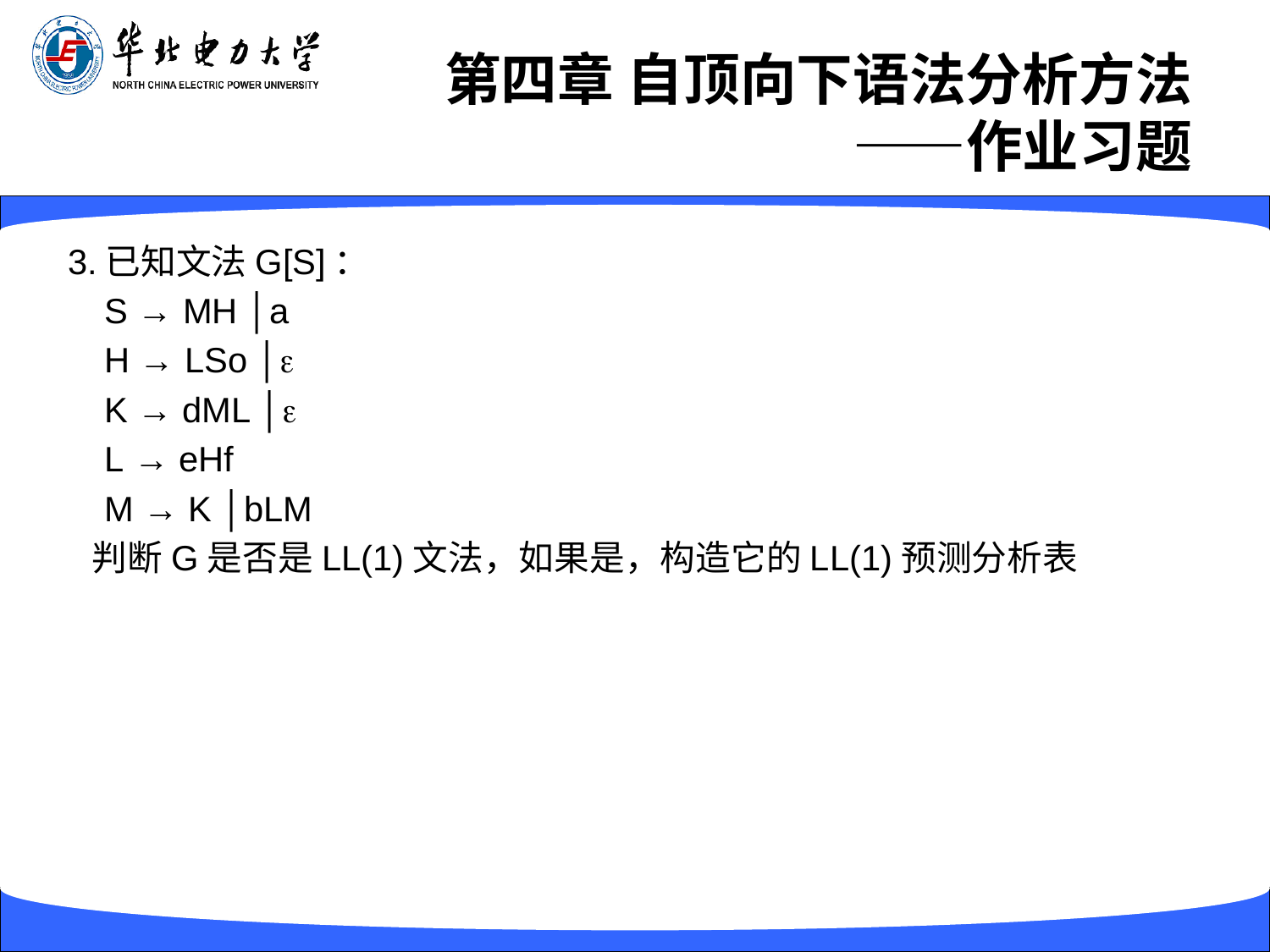

# 第四章 自顶向下语法分析方法 ——作业习题
3.已知文法G[S]：
S → MH │a
H → LSo │ε
K → dML │ε
L → eHf
M → K │bLM
判断G是否是LL(1)文法，如果是，构造它的LL(1)预测分析表